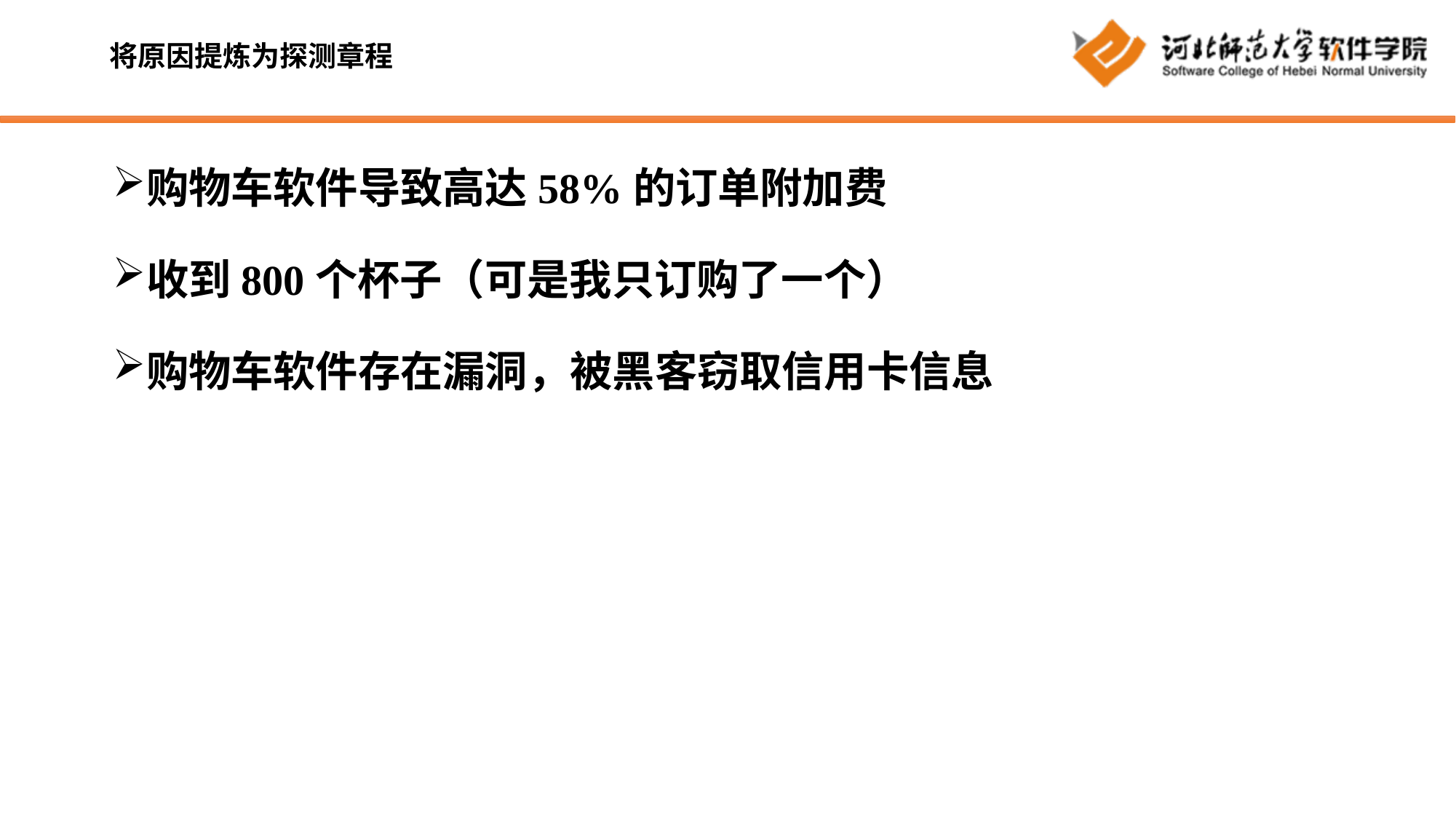

# 将原因提炼为探测章程
购物车软件导致高达58%的订单附加费
收到800个杯子（可是我只订购了一个）
购物车软件存在漏洞，被黑客窃取信用卡信息